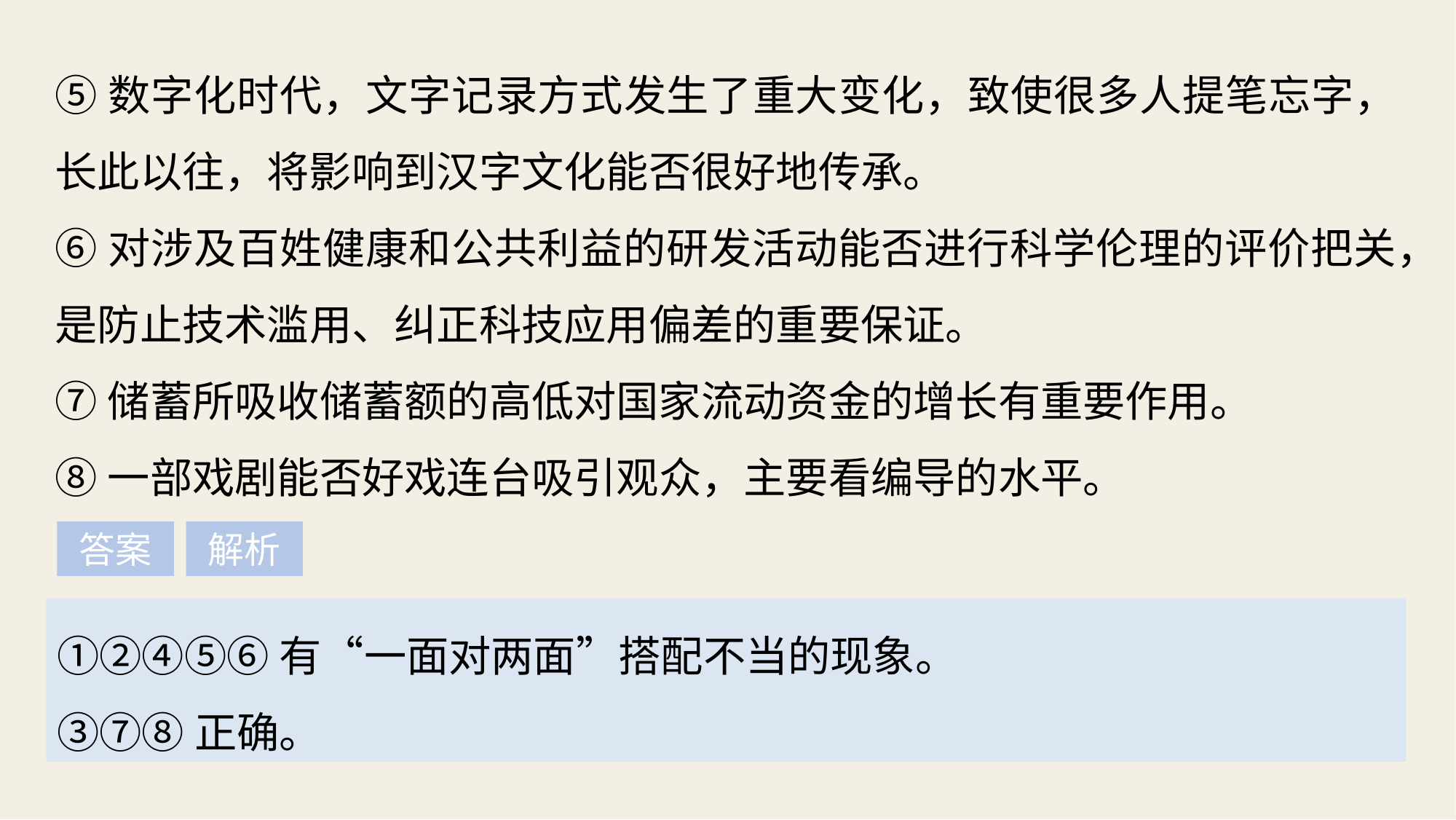

⑤数字化时代，文字记录方式发生了重大变化，致使很多人提笔忘字，长此以往，将影响到汉字文化能否很好地传承。
⑥对涉及百姓健康和公共利益的研发活动能否进行科学伦理的评价把关，是防止技术滥用、纠正科技应用偏差的重要保证。
⑦储蓄所吸收储蓄额的高低对国家流动资金的增长有重要作用。
⑧一部戏剧能否好戏连台吸引观众，主要看编导的水平。
答案
解析
①②④⑤⑥有“一面对两面”搭配不当的现象。
③⑦⑧正确。